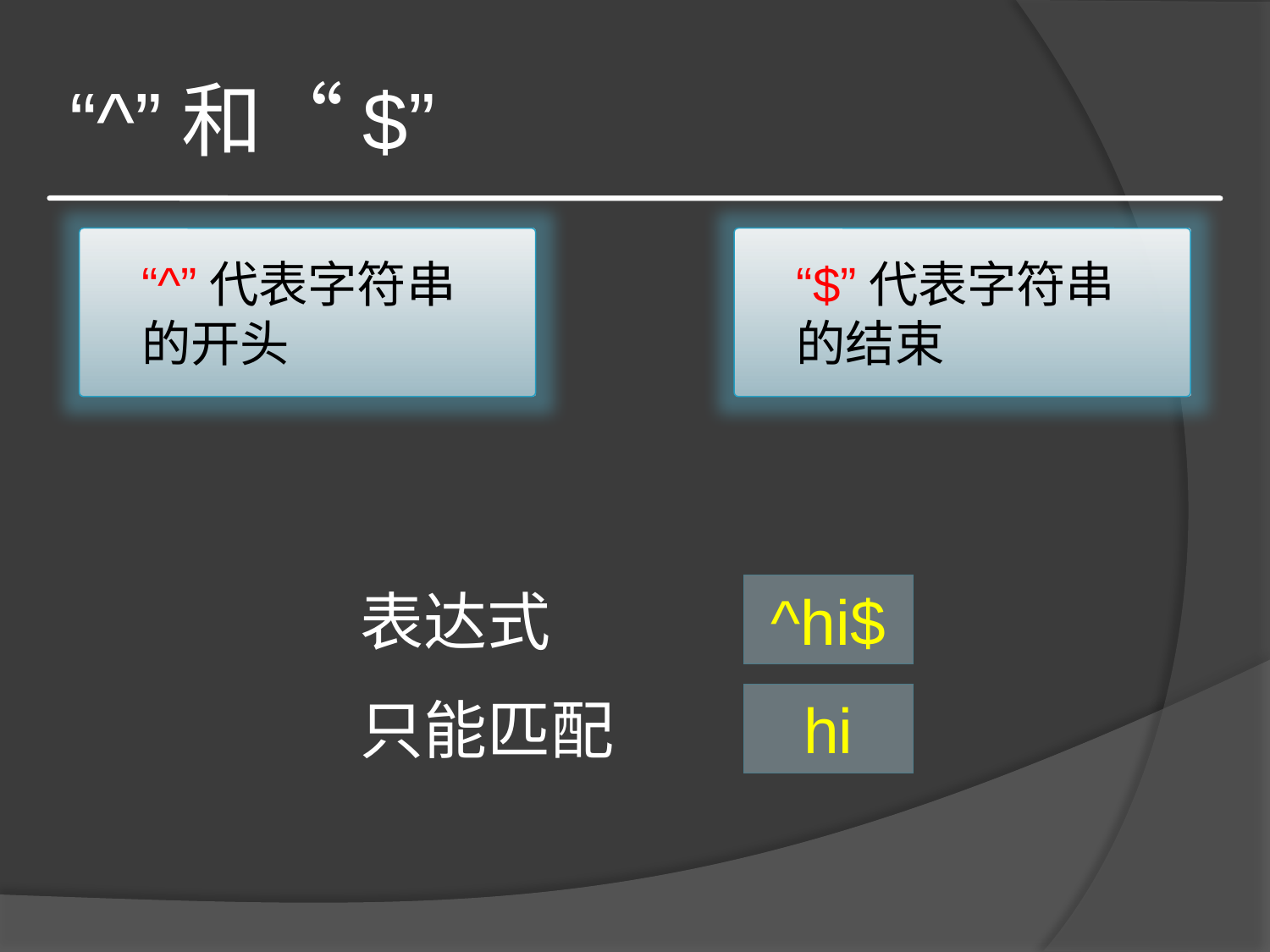

# “^”和“$”

“^”代表字符串的开头
“$”代表字符串的结束
表达式
^hi$
只能匹配
hi